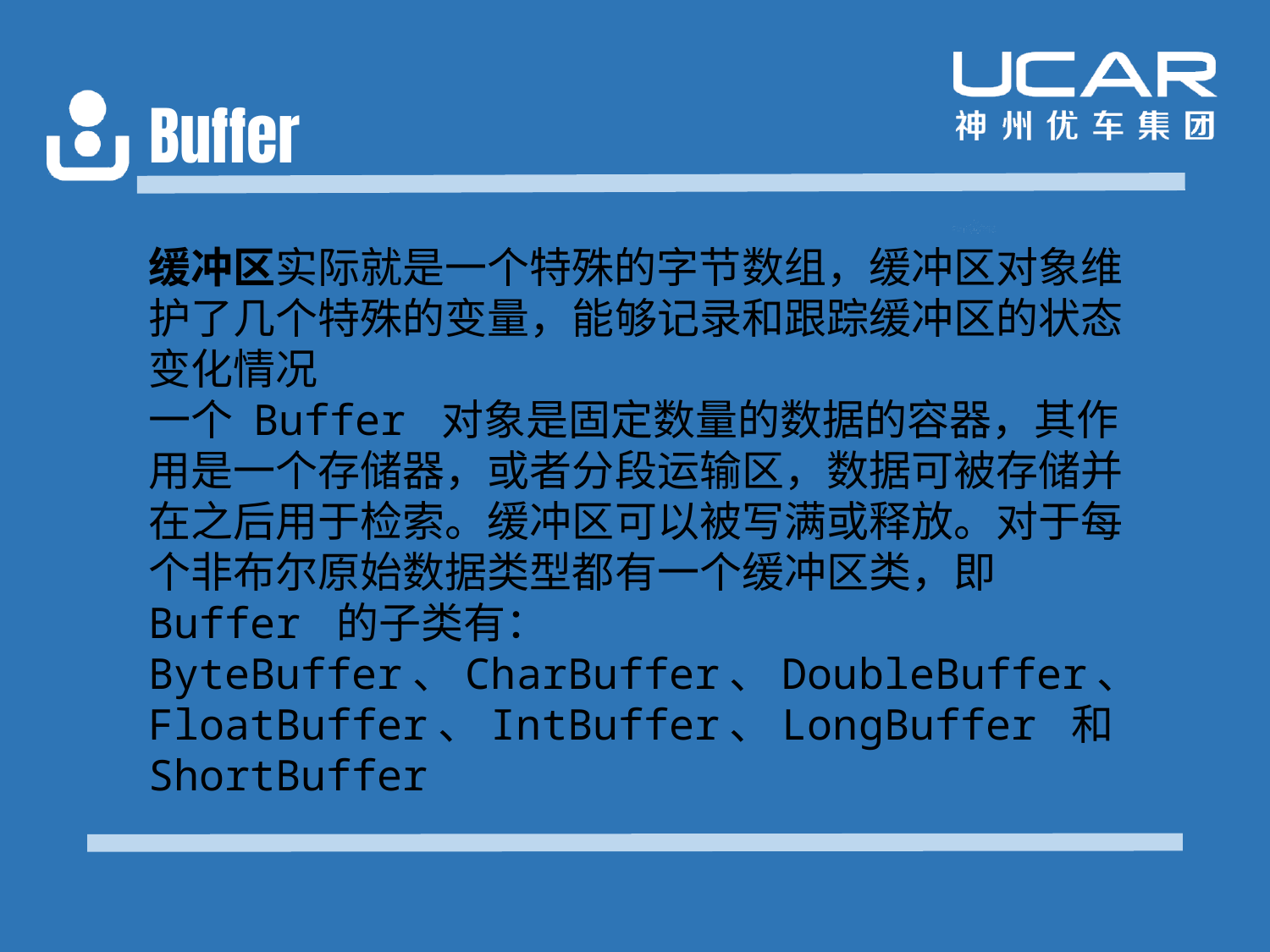

# Buffer
缓冲区实际就是一个特殊的字节数组，缓冲区对象维护了几个特殊的变量，能够记录和跟踪缓冲区的状态变化情况
一个 Buffer 对象是固定数量的数据的容器，其作用是一个存储器，或者分段运输区，数据可被存储并在之后用于检索。缓冲区可以被写满或释放。对于每个非布尔原始数据类型都有一个缓冲区类，即 Buffer 的子类有：ByteBuffer、CharBuffer、DoubleBuffer、FloatBuffer、IntBuffer、LongBuffer 和 ShortBuffer